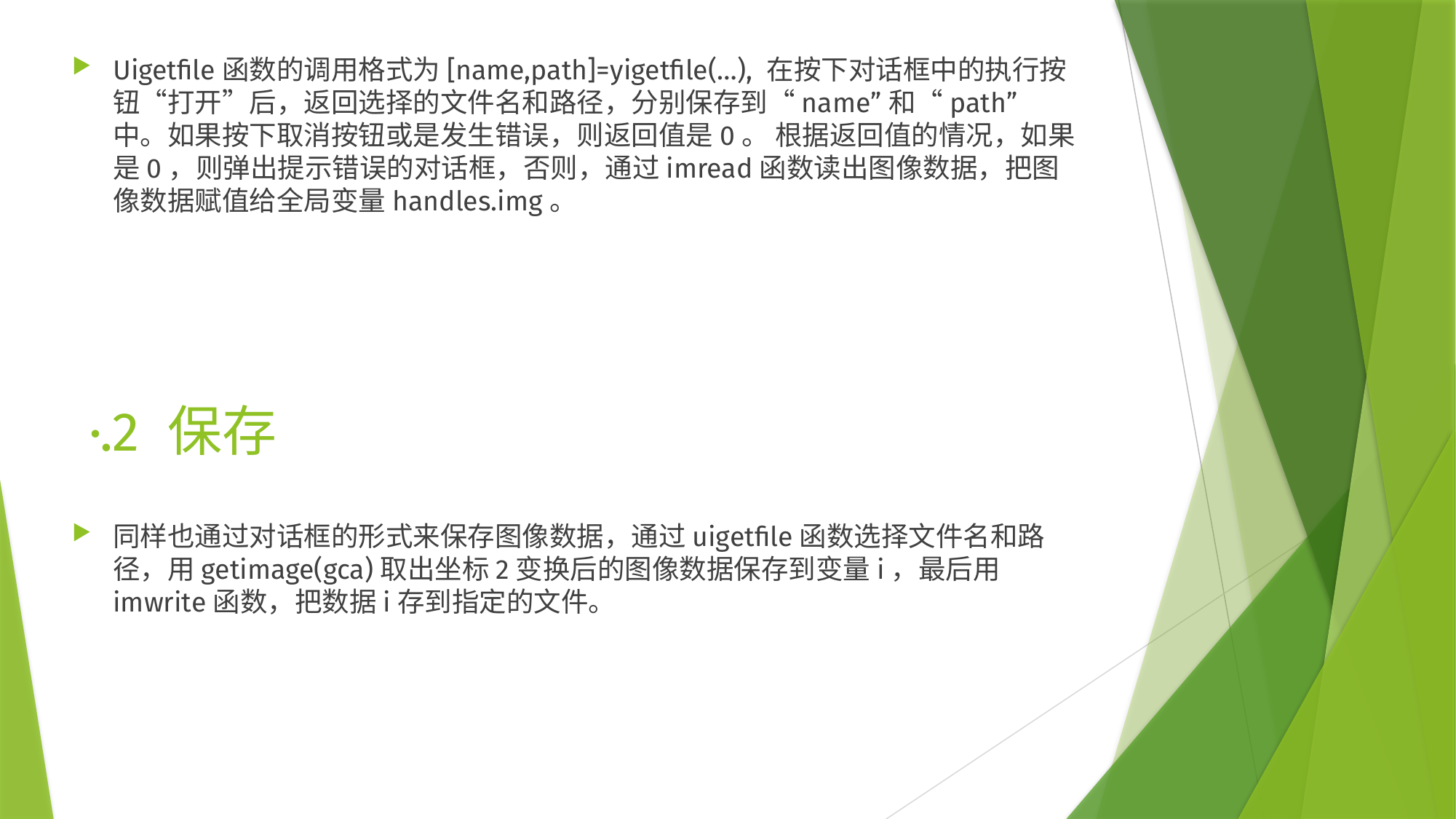

Uigetfile函数的调用格式为[name,path]=yigetfile(…), 在按下对话框中的执行按钮“打开”后，返回选择的文件名和路径，分别保存到“name”和“path”中。如果按下取消按钮或是发生错误，则返回值是0。 根据返回值的情况，如果是0，则弹出提示错误的对话框，否则，通过imread函数读出图像数据，把图像数据赋值给全局变量handles.img。

同样也通过对话框的形式来保存图像数据，通过uigetfile函数选择文件名和路径，用getimage(gca)取出坐标2变换后的图像数据保存到变量i，最后用imwrite函数，把数据i存到指定的文件。

·.2 保存